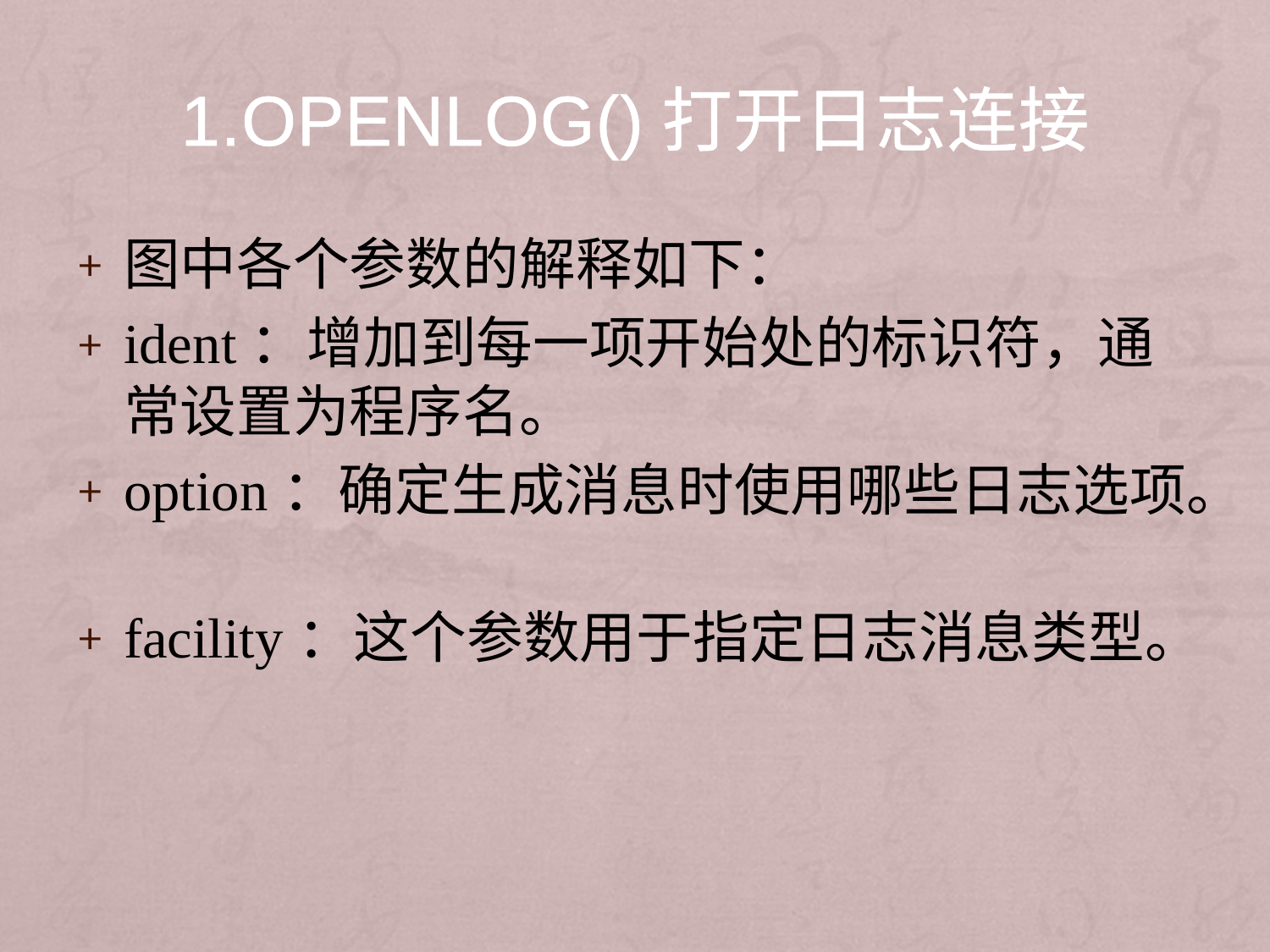

# 1.openlog()打开日志连接
图中各个参数的解释如下：
ident：增加到每一项开始处的标识符，通常设置为程序名。
option：确定生成消息时使用哪些日志选项。
facility：这个参数用于指定日志消息类型。